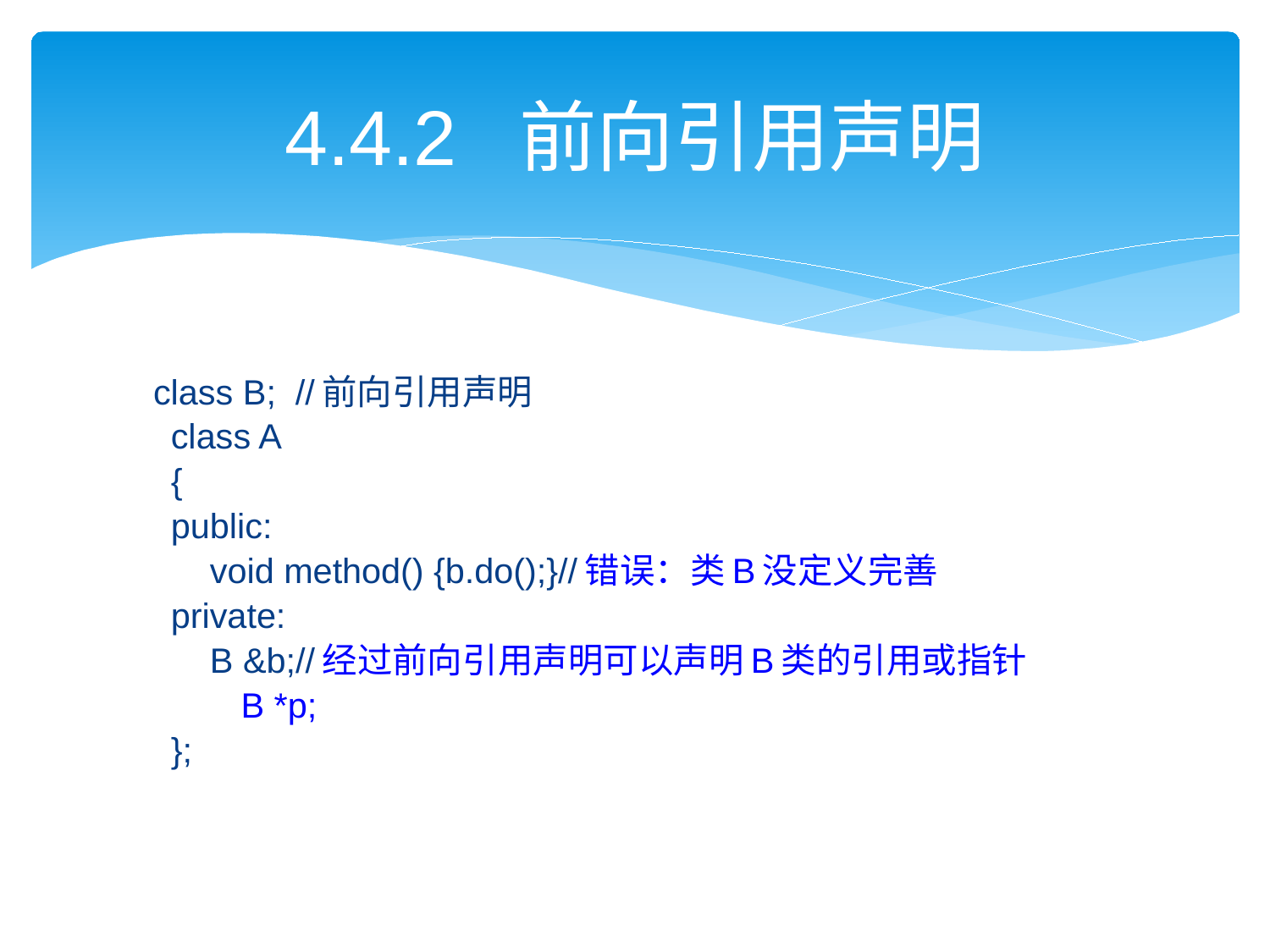

# 4.4.2  前向引用声明
  class B;  //前向引用声明
	class A
	{
		public:
		    void method() {b.do();}//错误：类B没定义完善
		private:
		    B &b;//经过前向引用声明可以声明B类的引用或指针
           B *p;
	};